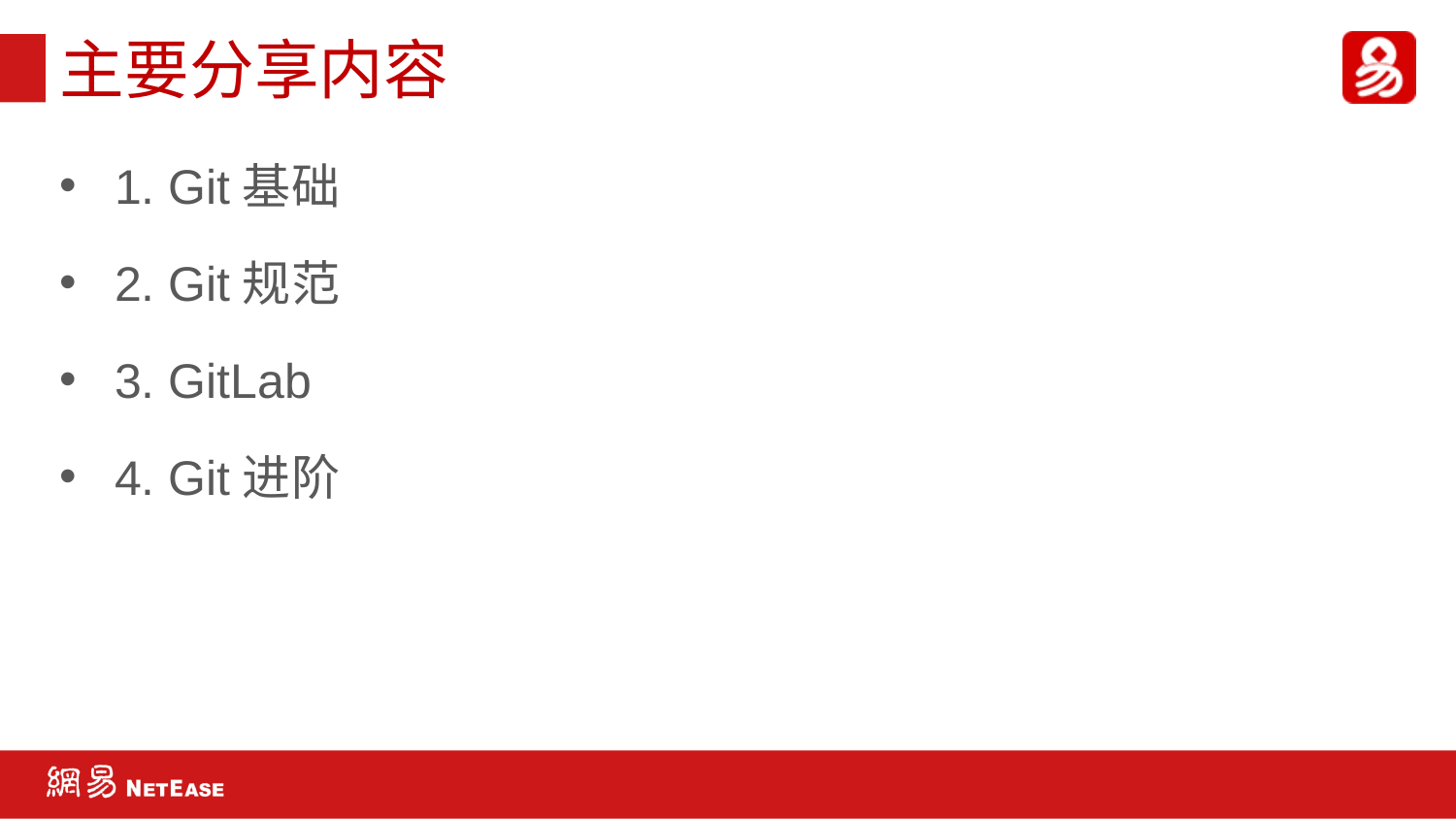

# 主要分享内容
1. Git基础
2. Git规范
3. GitLab
4. Git进阶